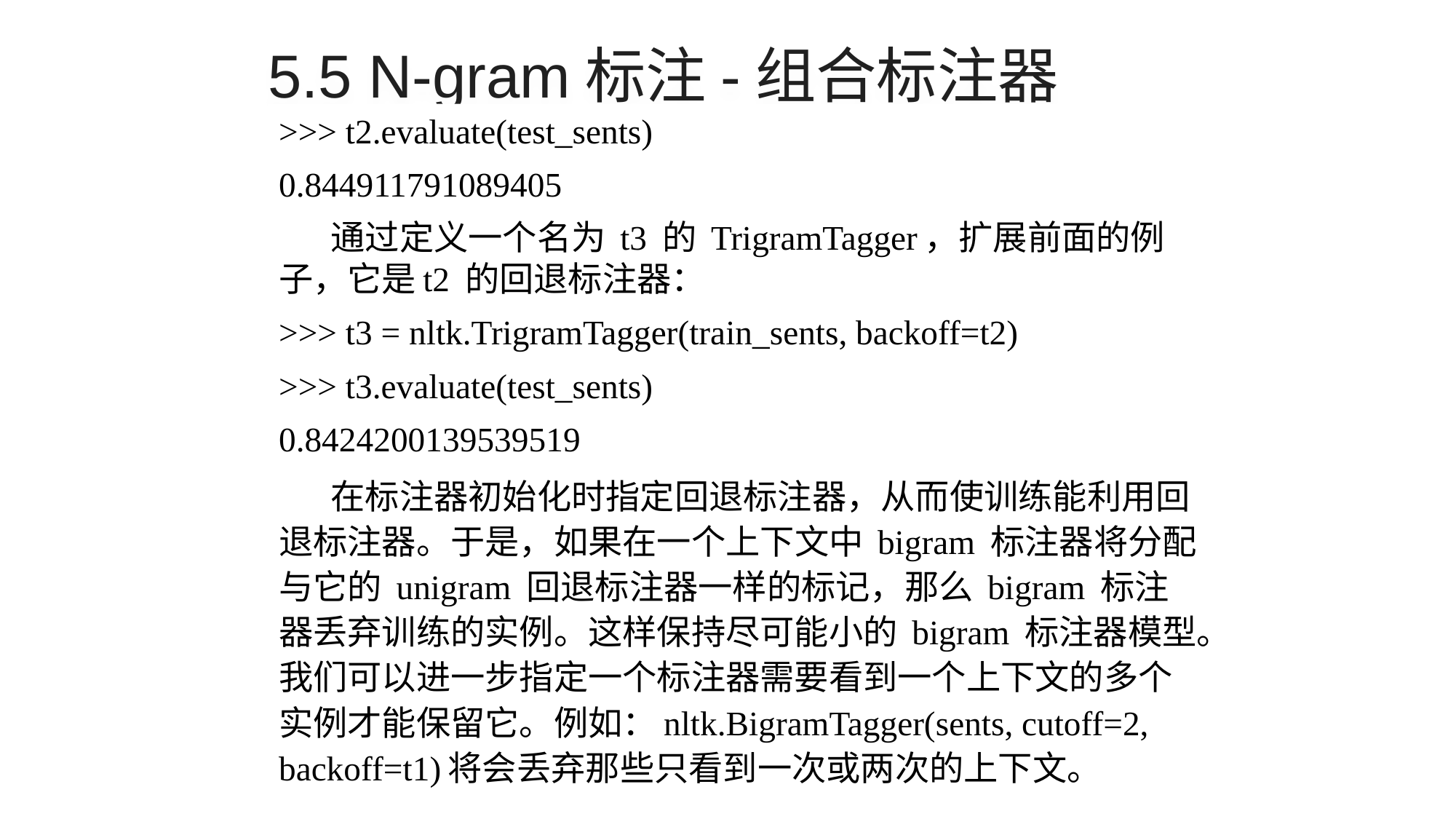

# 5.5 N-gram标注-组合标注器
>>> t2.evaluate(test_sents)
0.844911791089405
通过定义一个名为 t3 的 TrigramTagger，扩展前面的例子，它是t2 的回退标注器：
>>> t3 = nltk.TrigramTagger(train_sents, backoff=t2)
>>> t3.evaluate(test_sents)
0.8424200139539519
在标注器初始化时指定回退标注器，从而使训练能利用回退标注器。于是，如果在一个上下文中 bigram 标注器将分配与它的 unigram 回退标注器一样的标记，那么 bigram 标注器丢弃训练的实例。这样保持尽可能小的 bigram 标注器模型。我们可以进一步指定一个标注器需要看到一个上下文的多个实例才能保留它。例如：nltk.BigramTagger(sents, cutoff=2, backoff=t1)将会丢弃那些只看到一次或两次的上下文。